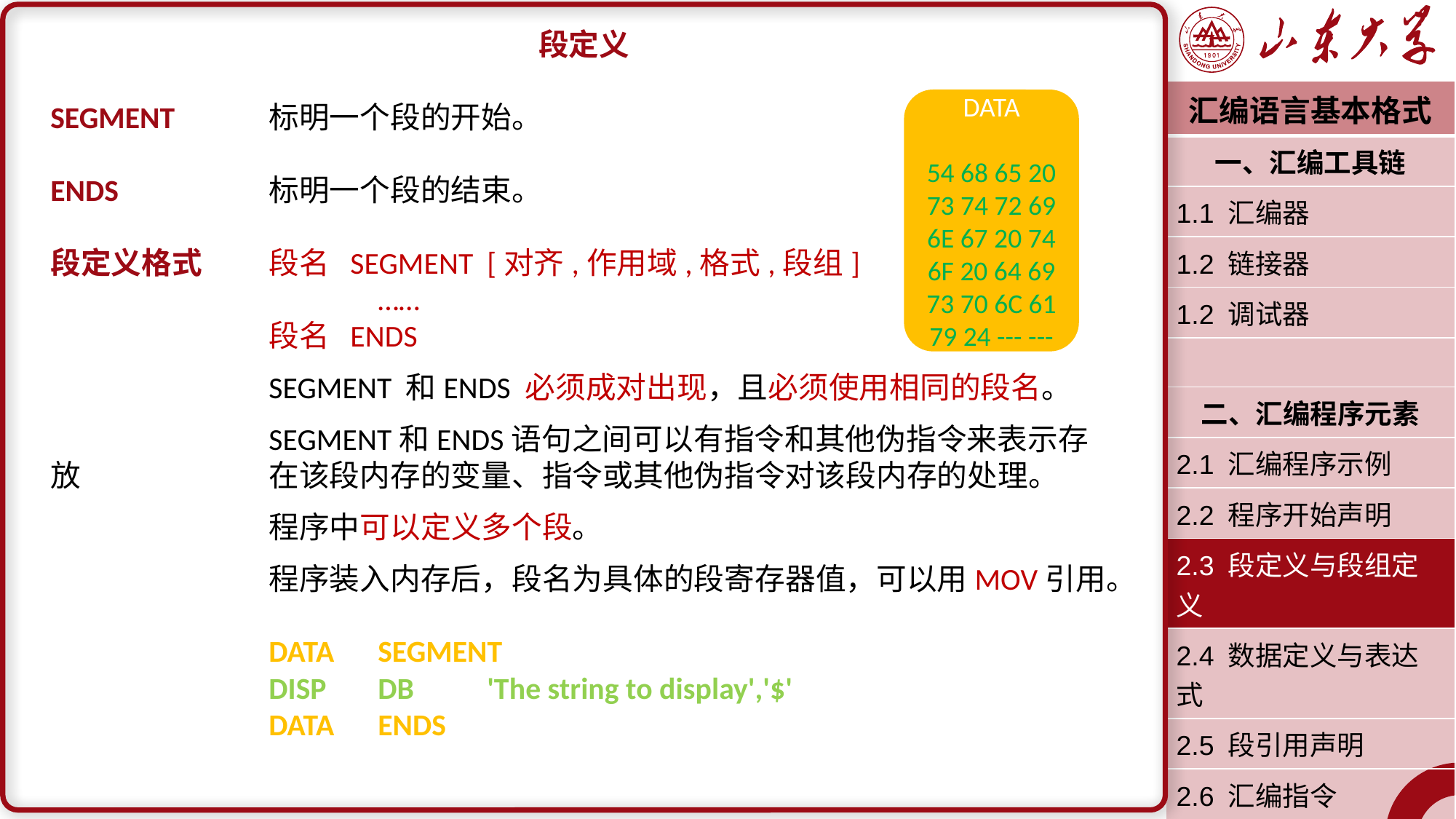

段定义

SEGMENT	标明一个段的开始。

ENDS		标明一个段的结束。

段定义格式	段名  SEGMENT  [对齐,作用域,格式,段组]
                        		……
              		段名  ENDS
 		SEGMENT 和ENDS 必须成对出现，且必须使用相同的段名。
		SEGMENT和ENDS语句之间可以有指令和其他伪指令来表示存放		在该段内存的变量、指令或其他伪指令对该段内存的处理。
		程序中可以定义多个段。
 		程序装入内存后，段名为具体的段寄存器值，可以用MOV引用。

		DATA	SEGMENT
		DISP	DB	'The string to display','$'
		DATA	ENDS

| 汇编语言基本格式 |
| --- |
| 一、汇编工具链 |
| 1.1 汇编器 |
| 1.2 链接器 |
| 1.2 调试器 |
|  |
| 二、汇编程序元素 |
| 2.1 汇编程序示例 |
| 2.2 程序开始声明 |
| 2.3 段定义与段组定义 |
| 2.4 数据定义与表达式 |
| 2.5 段引用声明 |
| 2.6 汇编指令 |
| 2.7 程序结束声明 |
| 潘润宇 2022.09 |
DATA

54 68 65 20 73 74 72 69 6E 67 20 74 6F 20 64 69 73 70 6C 61 79 24 --- ---